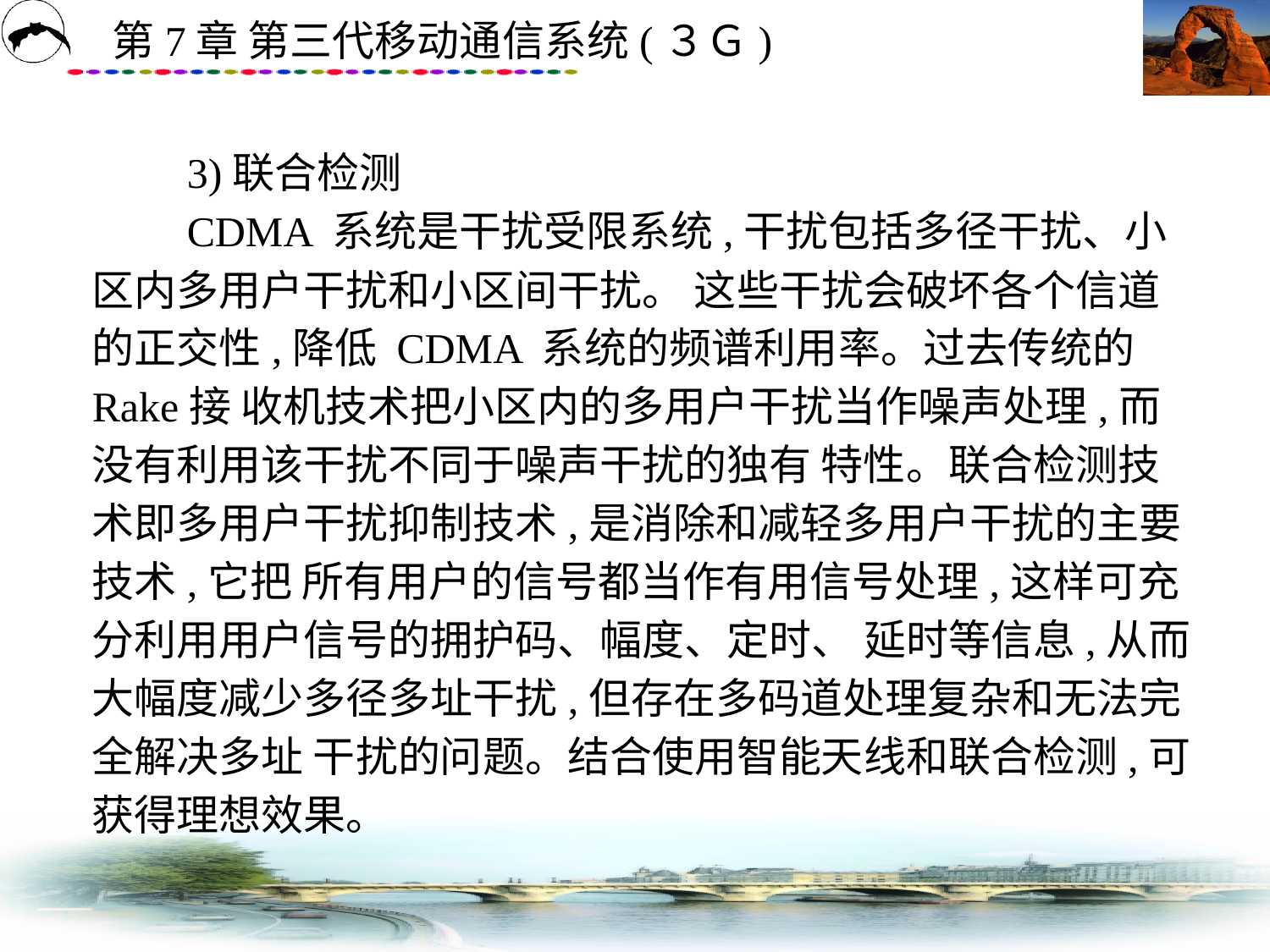

# 3)联合检测 　　CDMA 系统是干扰受限系统,干扰包括多径干扰、小区内多用户干扰和小区间干扰。 这些干扰会破坏各个信道的正交性,降低 CDMA 系统的频谱利用率。过去传统的 Rake接 收机技术把小区内的多用户干扰当作噪声处理,而没有利用该干扰不同于噪声干扰的独有 特性。联合检测技术即多用户干扰抑制技术,是消除和减轻多用户干扰的主要技术,它把 所有用户的信号都当作有用信号处理,这样可充分利用用户信号的拥护码、幅度、定时、 延时等信息,从而大幅度减少多径多址干扰,但存在多码道处理复杂和无法完全解决多址 干扰的问题。结合使用智能天线和联合检测,可获得理想效果。